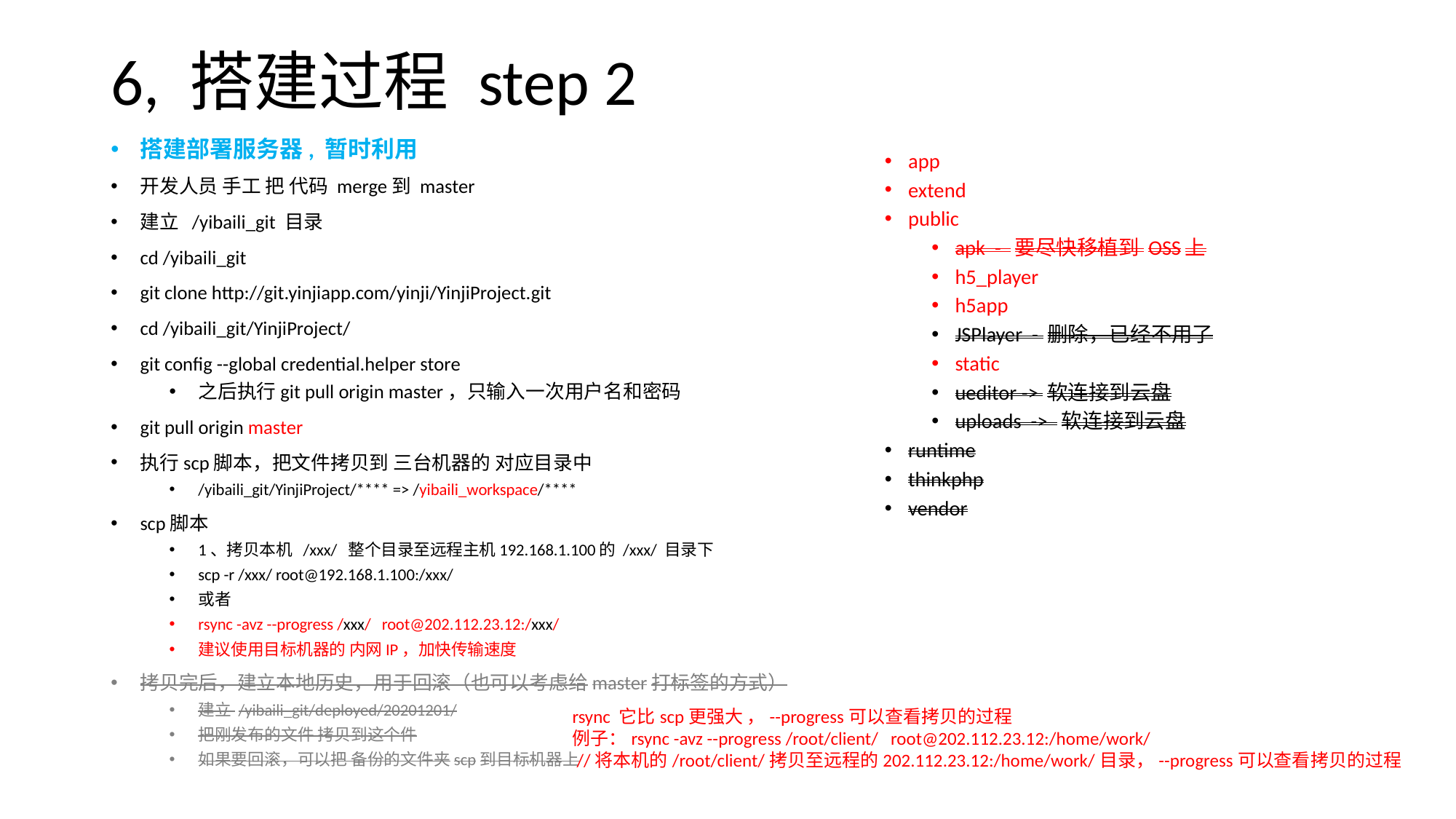

# 6, 搭建过程 step 2
搭建部署服务器, 暂时利用
开发人员 手工 把 代码 merge到 master
建立  /yibaili_git 目录
cd /yibaili_git
git clone http://git.yinjiapp.com/yinji/YinjiProject.git
cd /yibaili_git/YinjiProject/
git config --global credential.helper store
之后执行git pull origin master，只输入一次用户名和密码
git pull origin master
执行scp脚本，把文件拷贝到 三台机器的 对应目录中
/yibaili_git/YinjiProject/**** => /yibaili_workspace/****
scp脚本
1、拷贝本机  /xxx/  整个目录至远程主机192.168.1.100的 /xxx/ 目录下
scp -r /xxx/ root@192.168.1.100:/xxx/
或者
rsync -avz --progress /xxx/   root@202.112.23.12:/xxx/
建议使用目标机器的 内网IP，加快传输速度
拷贝完后，建立本地历史，用于回滚（也可以考虑给master打标签的方式）
建立 /yibaili_git/deployed/20201201/
把刚发布的文件 拷贝到这个件
如果要回滚，可以把 备份的文件夹scp到目标机器上

app
extend
public
apk  -  要尽快移植到 OSS上
h5_player
h5app
JSPlayer  - 删除，已经不用了
static
ueditor -> 软连接到云盘
uploads  ->  软连接到云盘
runtime
thinkphp
vendor

rsync 它比scp更强大 ，--progress可以查看拷贝的过程
例子：rsync -avz --progress /root/client/   root@202.112.23.12:/home/work/
 //将本机的/root/client/拷贝至远程的202.112.23.12:/home/work/目录，--progress可以查看拷贝的过程